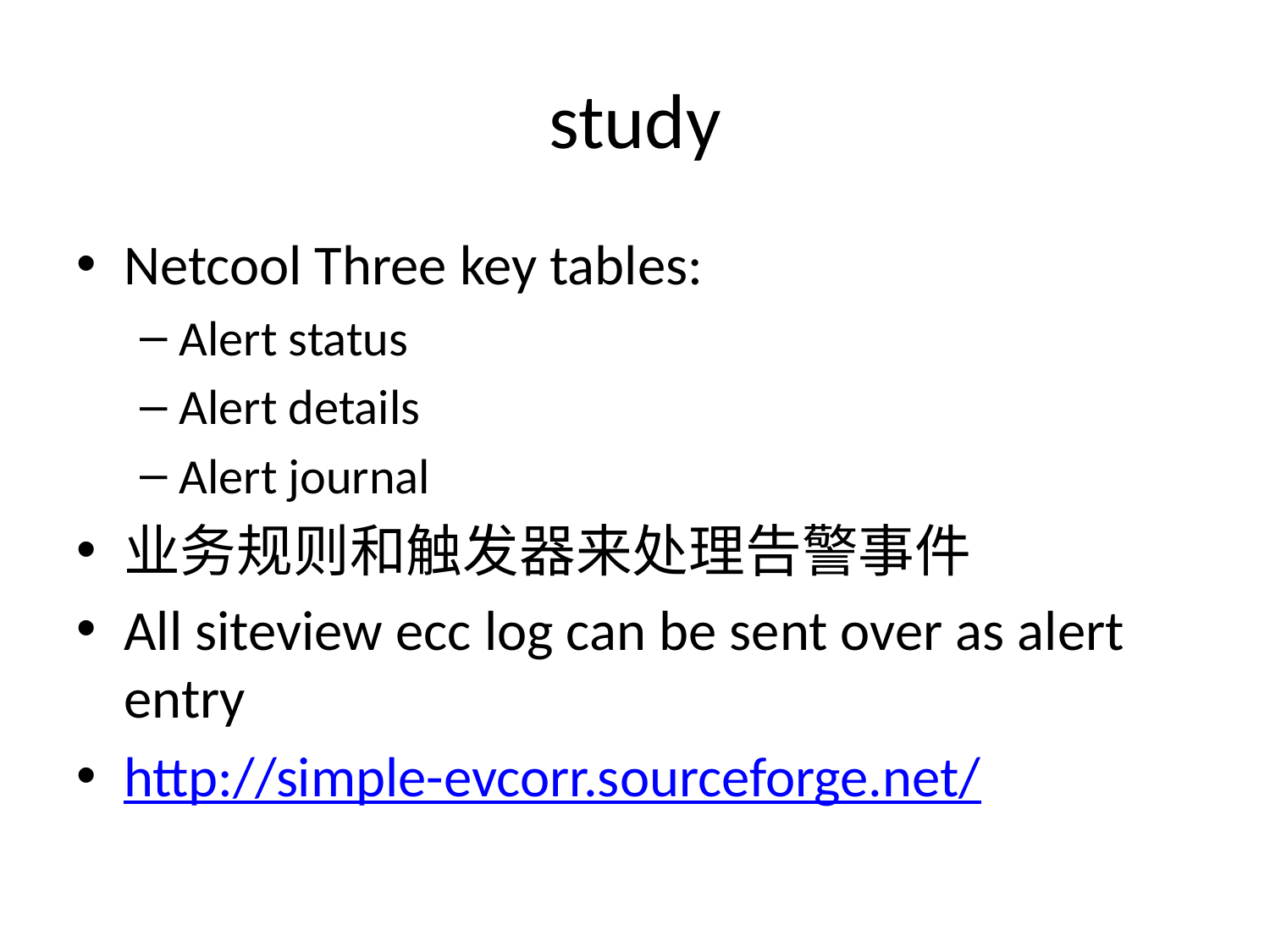

# study
Netcool Three key tables:
Alert status
Alert details
Alert journal
业务规则和触发器来处理告警事件
All siteview ecc log can be sent over as alert entry
http://simple-evcorr.sourceforge.net/